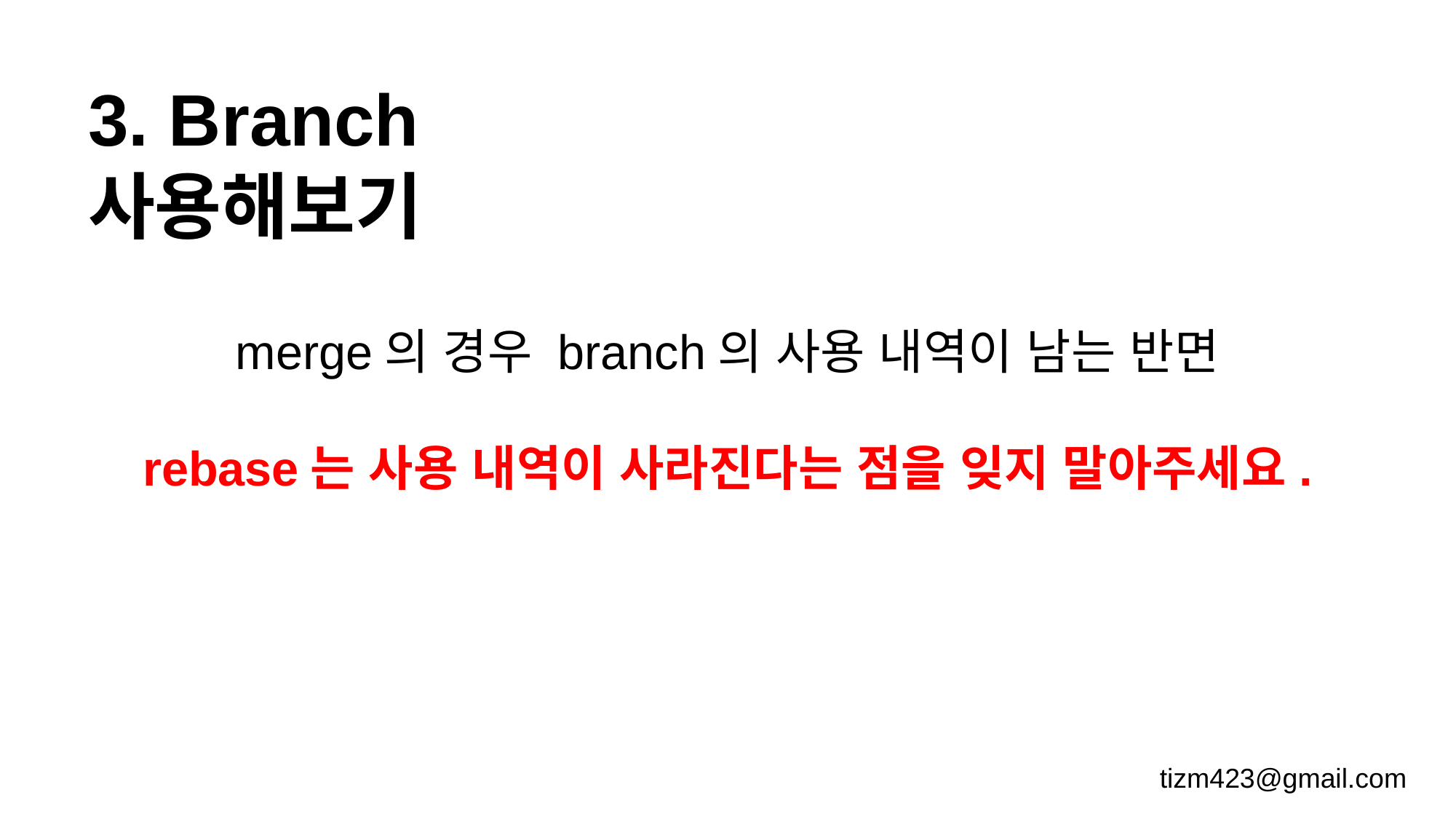

3. Branch 사용해보기
merge의 경우 branch의 사용 내역이 남는 반면

rebase는 사용 내역이 사라진다는 점을 잊지 말아주세요.
tizm423@gmail.com